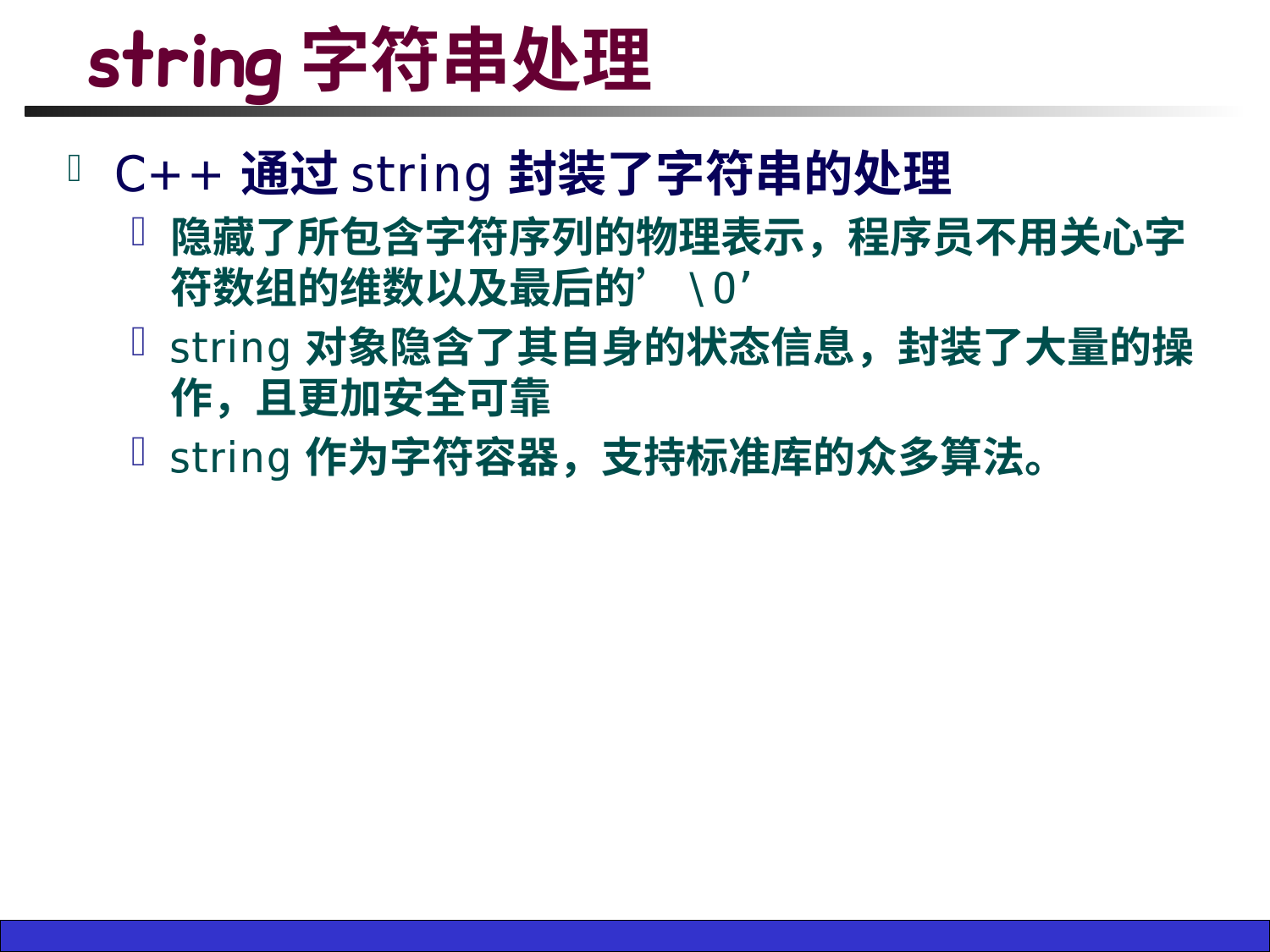

# string字符串处理
C++通过string封装了字符串的处理
隐藏了所包含字符序列的物理表示，程序员不用关心字符数组的维数以及最后的’\0’
string对象隐含了其自身的状态信息，封装了大量的操作，且更加安全可靠
string作为字符容器，支持标准库的众多算法。